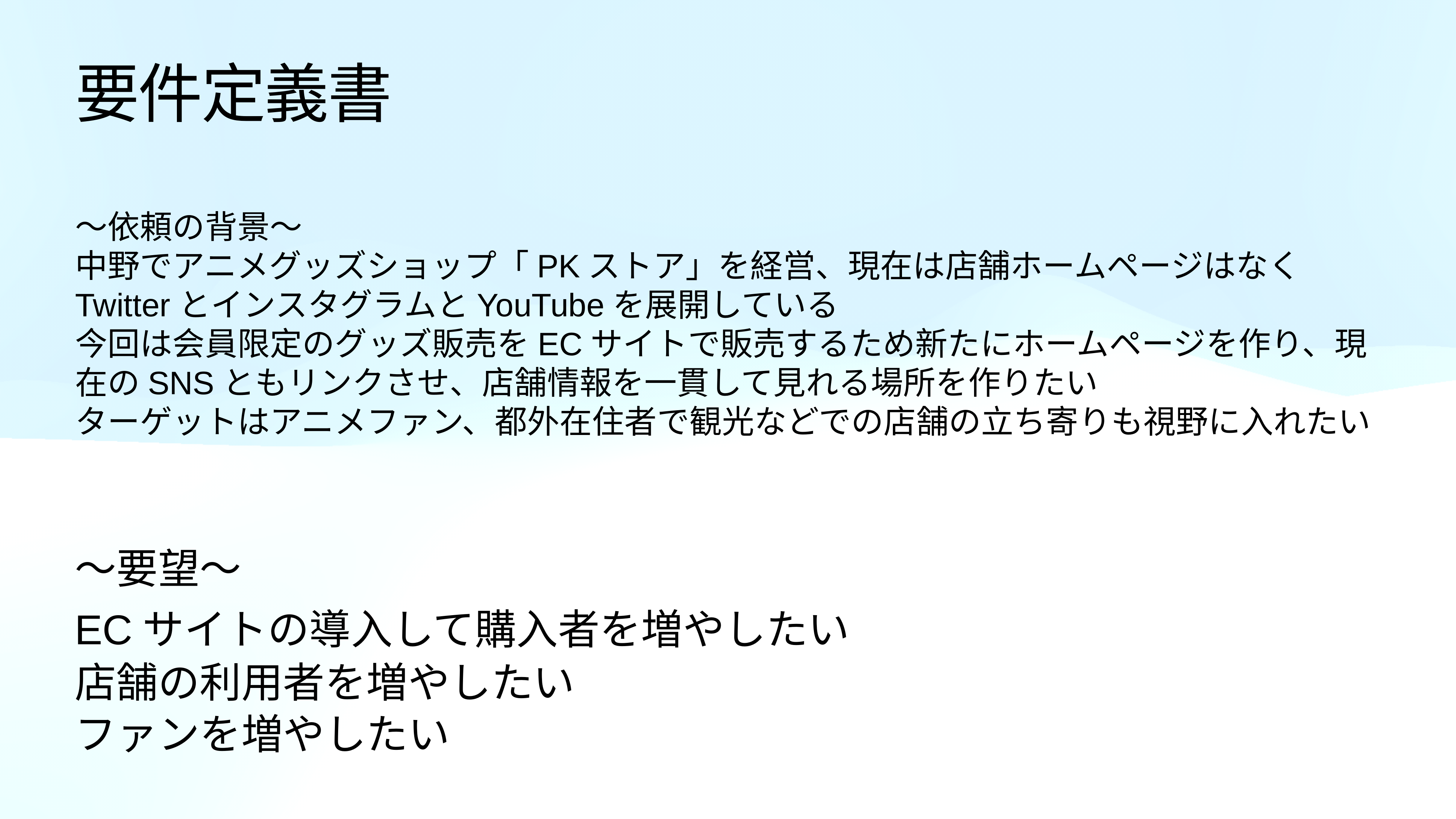

# 要件定義書
〜依頼の背景〜
中野でアニメグッズショップ「PKストア」を経営、現在は店舗ホームページはなくTwitterとインスタグラムとYouTubeを展開している
今回は会員限定のグッズ販売をECサイトで販売するため新たにホームページを作り、現在のSNSともリンクさせ、店舗情報を一貫して見れる場所を作りたい
ターゲットはアニメファン、都外在住者で観光などでの店舗の立ち寄りも視野に入れたい
〜要望〜
ECサイトの導入して購入者を増やしたい
店舗の利用者を増やしたい
ファンを増やしたい